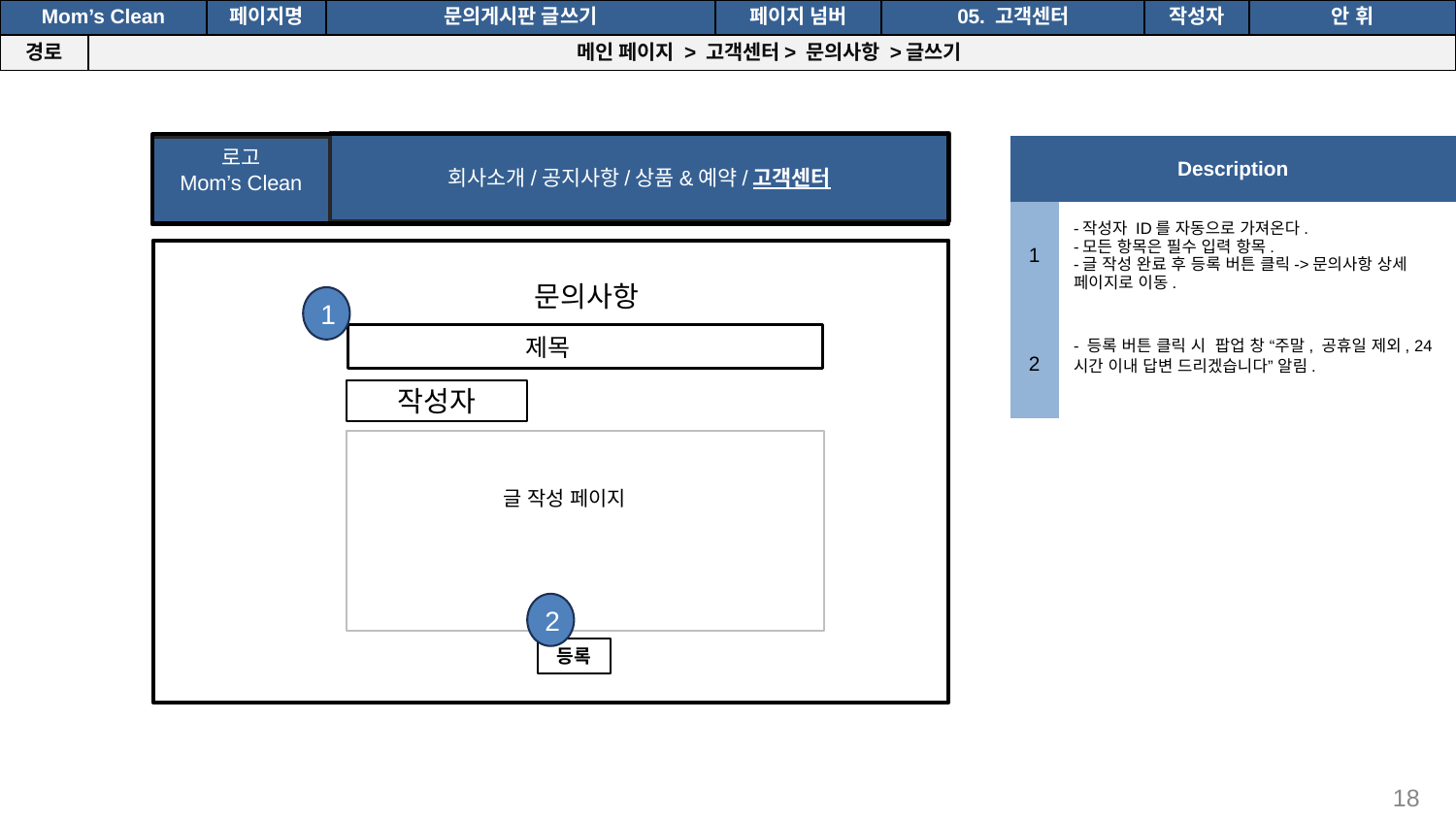

공간(오피스) 대여 시스템
| Mom’s Clean |  | 페이지명 | 문의게시판 글쓰기 | 페이지 넘버 | 05. 고객센터 | 작성자 | 안 휘 |
| --- | --- | --- | --- | --- | --- | --- | --- |
| 경로 | 메인 페이지 > 고객센터> 문의사항 >글쓰기 |  |  |  |  |  |  |
회사소개/공지사항/상품&예약/고객센터
로고
Mom’s Clean

| Description |  |
| --- | --- |
| 1 | -작성자 ID를 자동으로 가져온다. -모든 항목은 필수 입력 항목. -글 작성 완료 후 등록 버튼 클릭->문의사항 상세 페이지로 이동. |
| 2 | - 등록 버튼 클릭 시 팝업 창 “주말, 공휴일 제외, 24시간 이내 답변 드리겠습니다” 알림. |

문의사항
1
 제목
작성자

 글 작성 페이지
2
등록
18